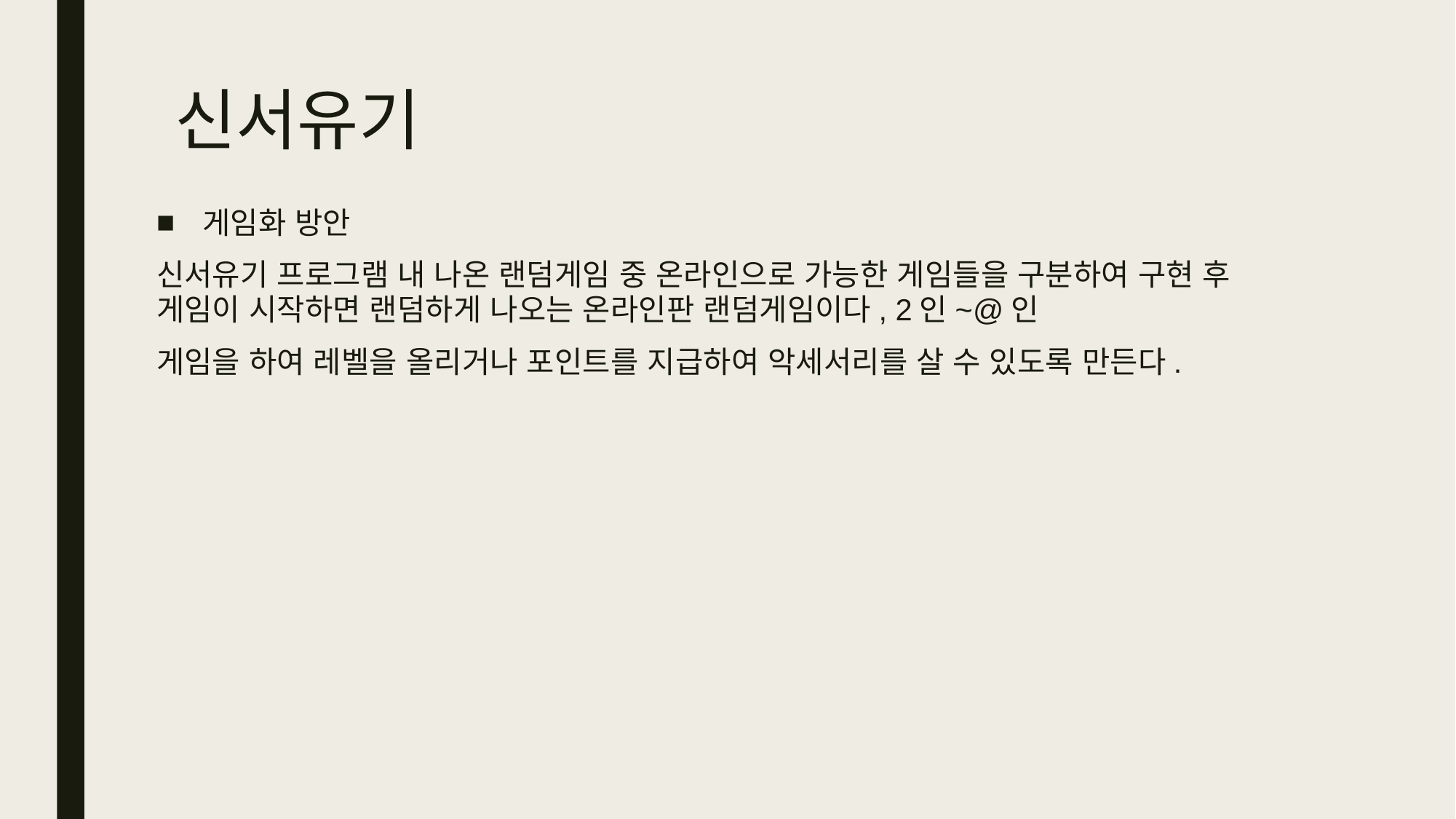

# 신서유기
게임화 방안
신서유기 프로그램 내 나온 랜덤게임 중 온라인으로 가능한 게임들을 구분하여 구현 후 게임이 시작하면 랜덤하게 나오는 온라인판 랜덤게임이다, 2인~@인
게임을 하여 레벨을 올리거나 포인트를 지급하여 악세서리를 살 수 있도록 만든다.